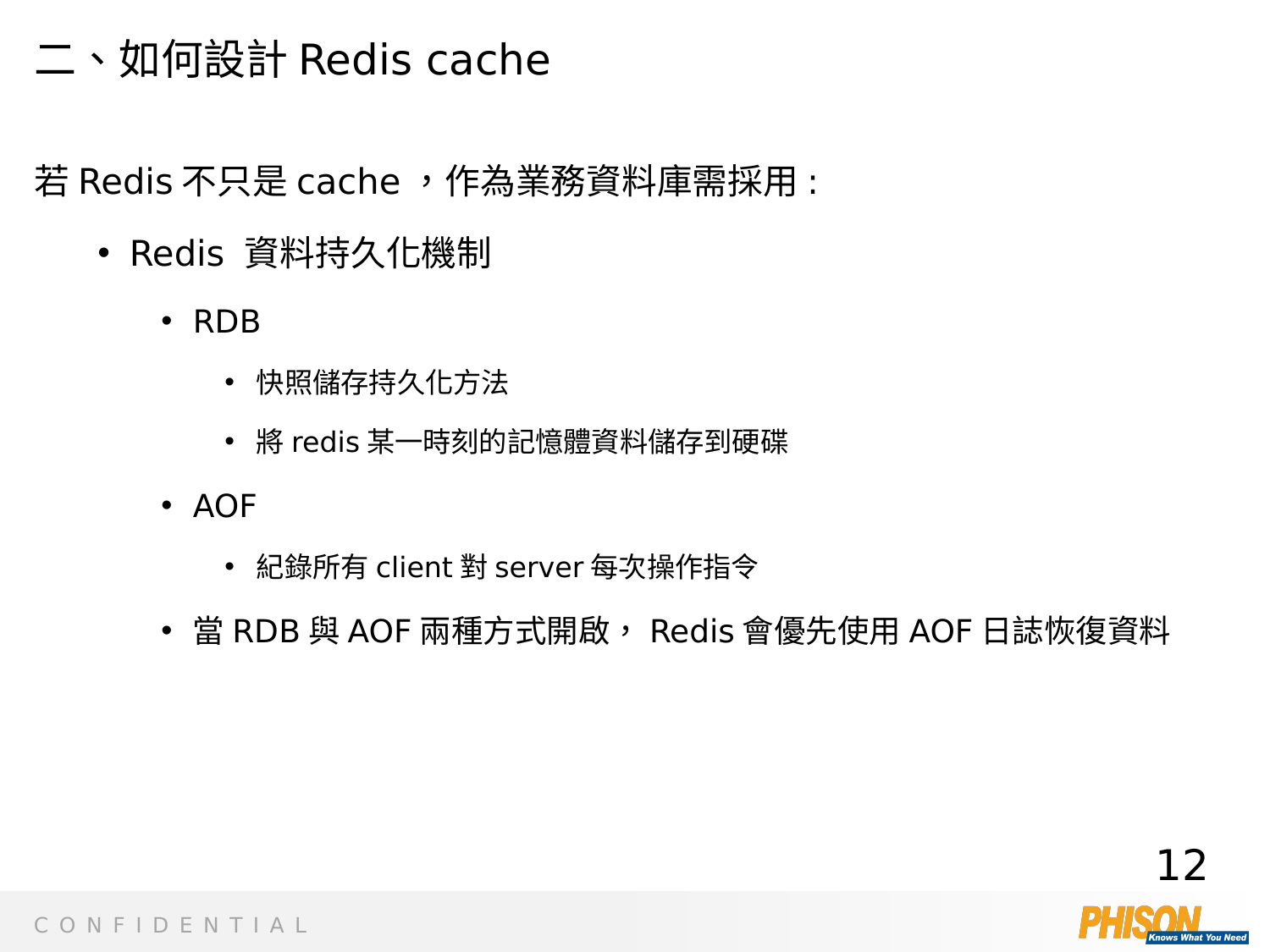

# 二、如何設計Redis cache
若Redis不只是cache，作為業務資料庫需採用:
Redis 資料持久化機制
RDB
快照儲存持久化方法
將redis某一時刻的記憶體資料儲存到硬碟
AOF
紀錄所有client對server每次操作指令
當RDB與AOF兩種方式開啟，Redis會優先使用AOF日誌恢復資料

12